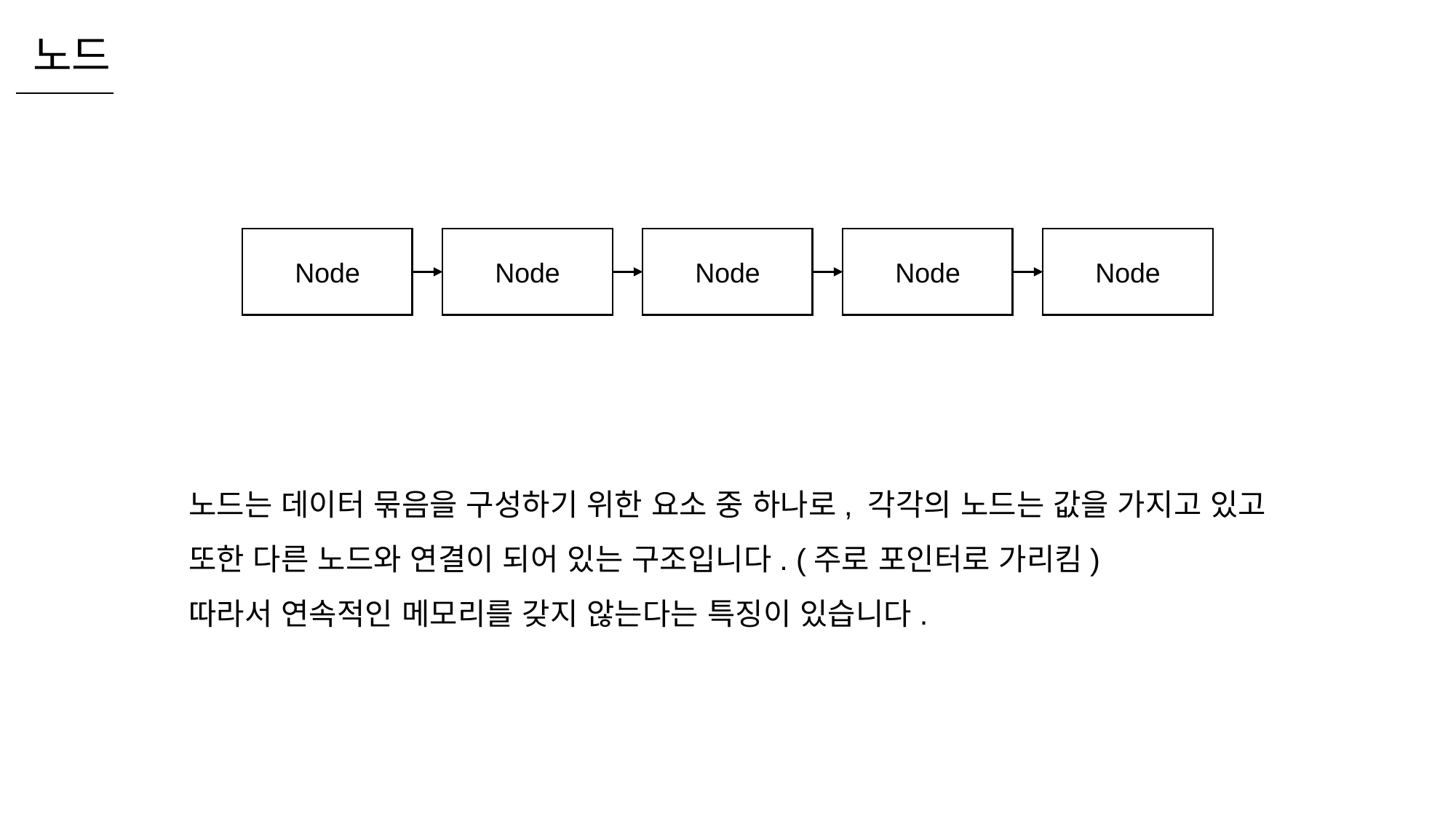

노드
Node
Node
Node
Node
Node
노드는 데이터 묶음을 구성하기 위한 요소 중 하나로, 각각의 노드는 값을 가지고 있고
또한 다른 노드와 연결이 되어 있는 구조입니다. (주로 포인터로 가리킴)
따라서 연속적인 메모리를 갖지 않는다는 특징이 있습니다.